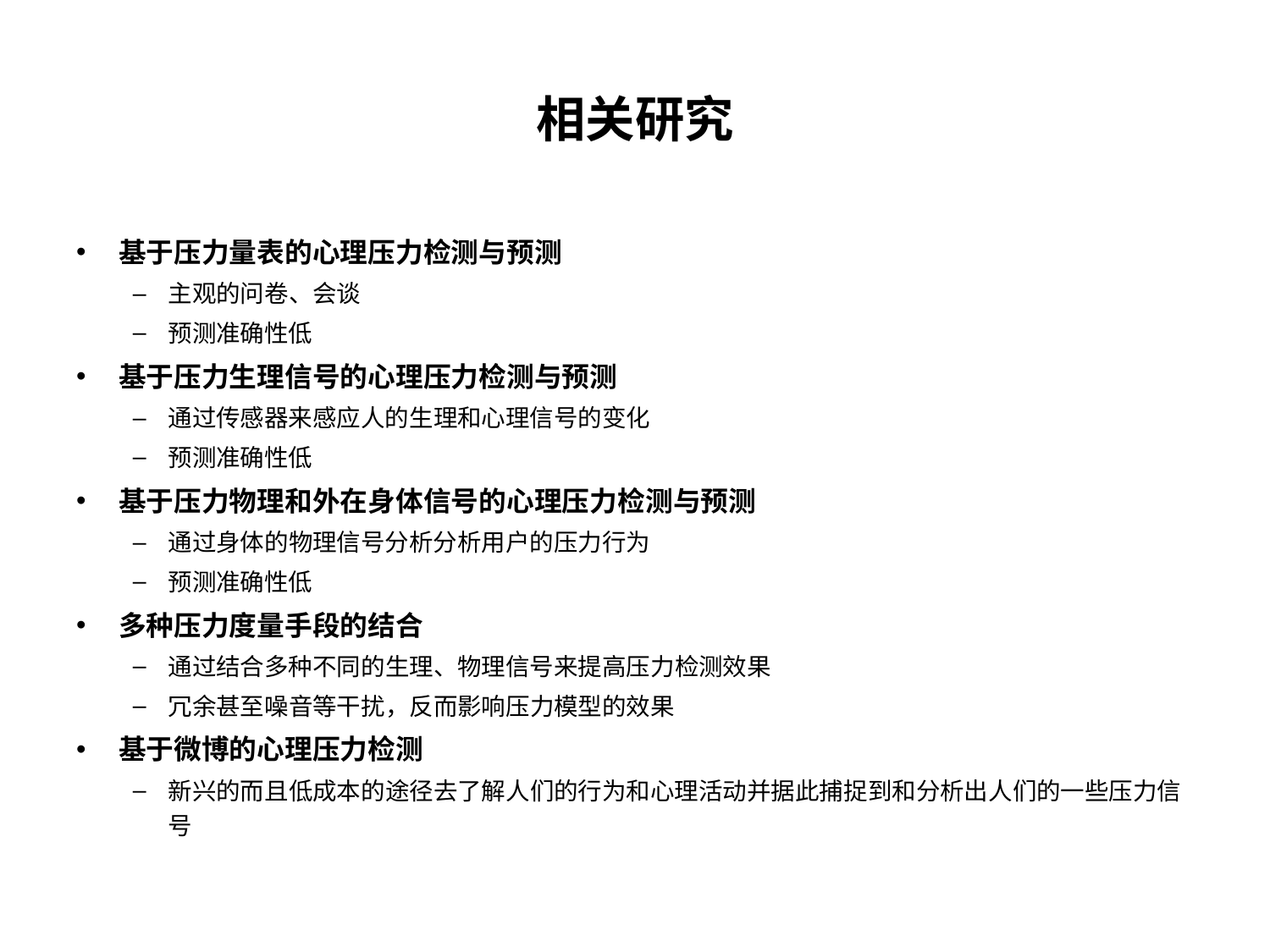

# 相关研究
基于压力量表的心理压力检测与预测
主观的问卷、会谈
预测准确性低
基于压力生理信号的心理压力检测与预测
通过传感器来感应人的生理和心理信号的变化
预测准确性低
基于压力物理和外在身体信号的心理压力检测与预测
通过身体的物理信号分析分析用户的压力行为
预测准确性低
多种压力度量手段的结合
通过结合多种不同的生理、物理信号来提高压力检测效果
冗余甚至噪音等干扰，反而影响压力模型的效果
基于微博的心理压力检测
新兴的而且低成本的途径去了解人们的行为和心理活动并据此捕捉到和分析出人们的一些压力信号